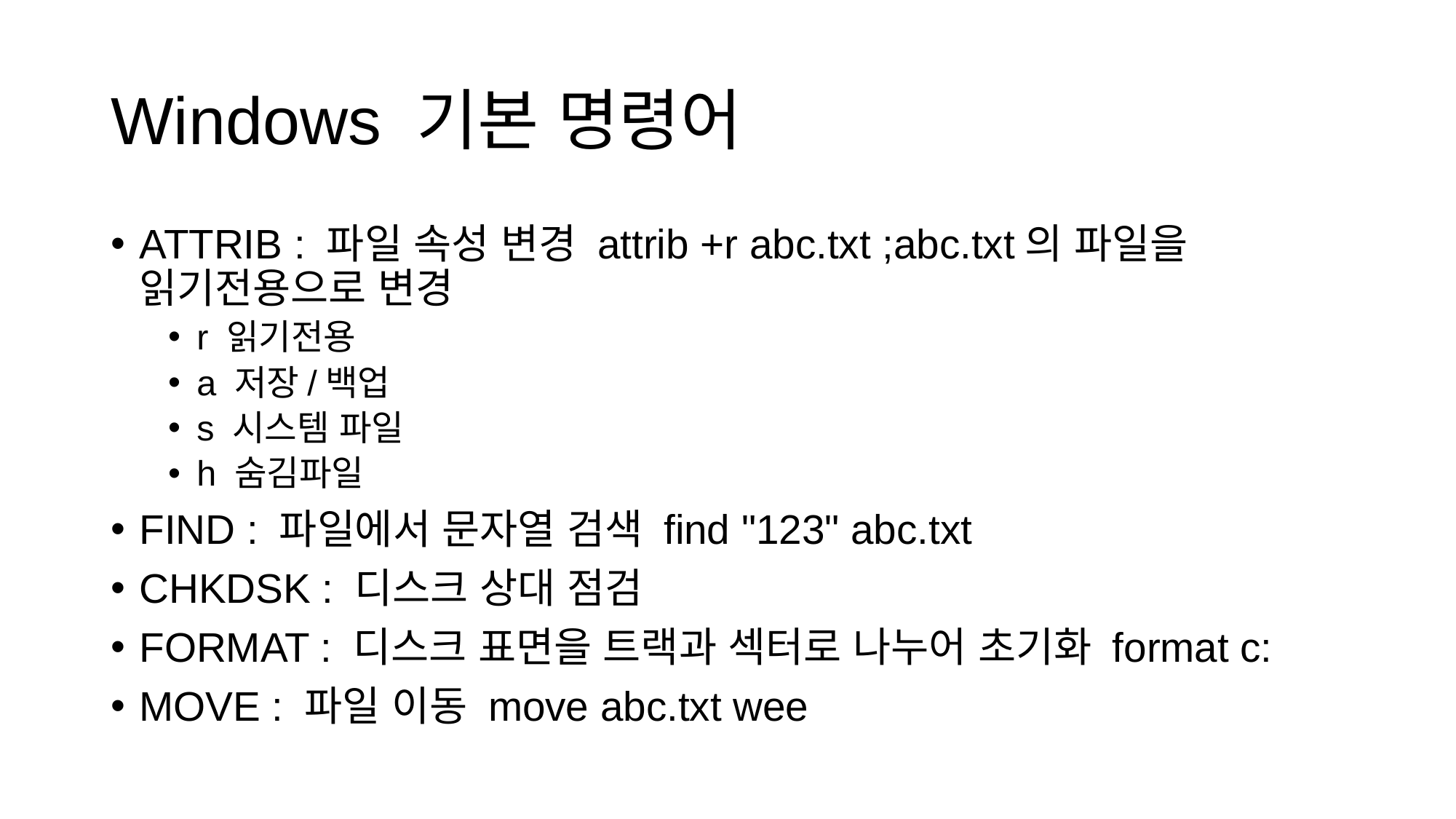

# Windows 기본 명령어
ATTRIB : 파일 속성 변경 attrib +r abc.txt ;abc.txt의 파일을 읽기전용으로 변경
r 읽기전용
a 저장/백업
s 시스템 파일
h 숨김파일
FIND : 파일에서 문자열 검색 find "123" abc.txt
CHKDSK : 디스크 상대 점검
FORMAT : 디스크 표면을 트랙과 섹터로 나누어 초기화 format c:
MOVE : 파일 이동 move abc.txt wee